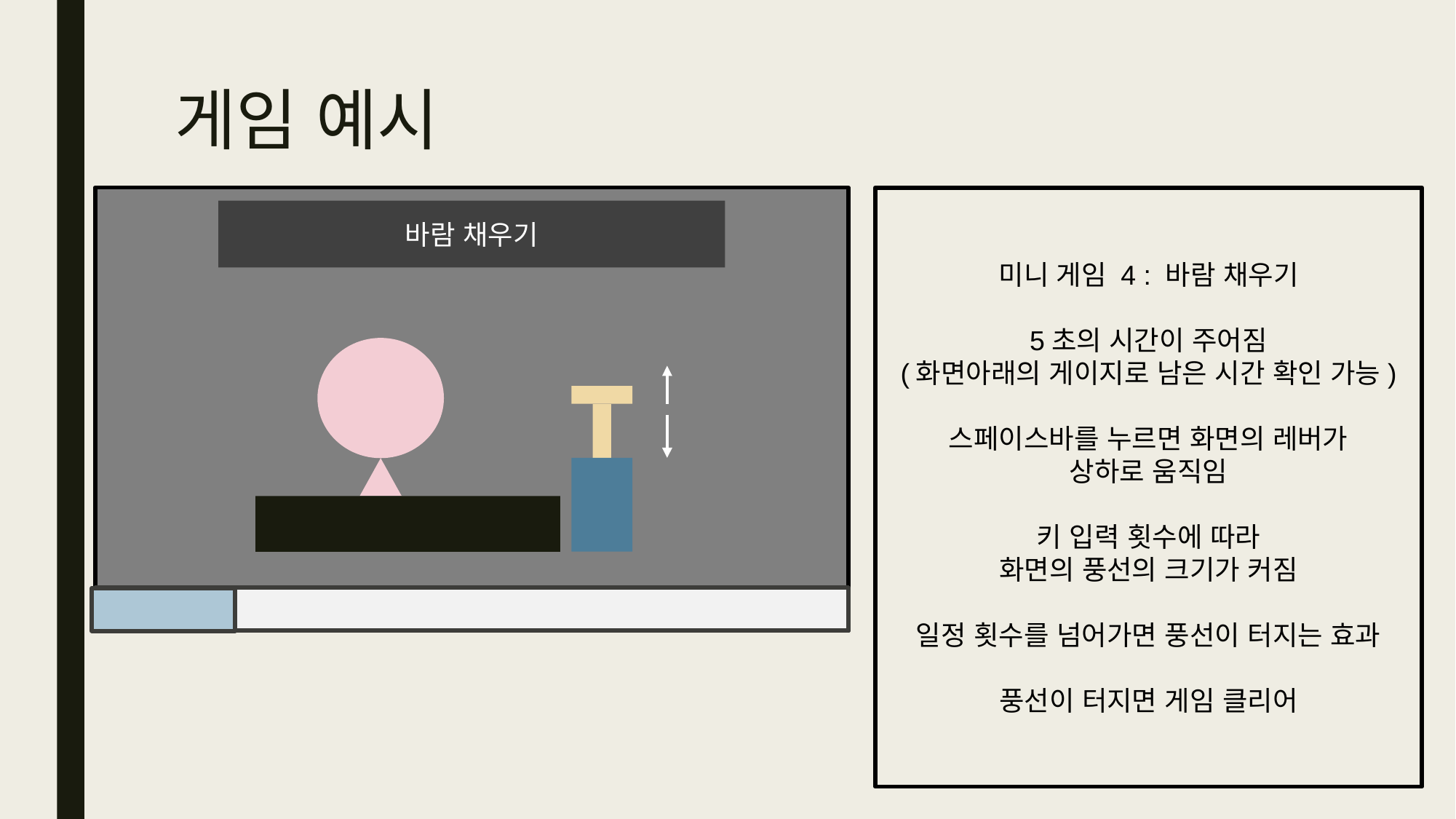

# 게임 예시
미니 게임 4 : 바람 채우기

5초의 시간이 주어짐
(화면아래의 게이지로 남은 시간 확인 가능)

스페이스바를 누르면 화면의 레버가
상하로 움직임

키 입력 횟수에 따라
화면의 풍선의 크기가 커짐

일정 횟수를 넘어가면 풍선이 터지는 효과

풍선이 터지면 게임 클리어

바람 채우기